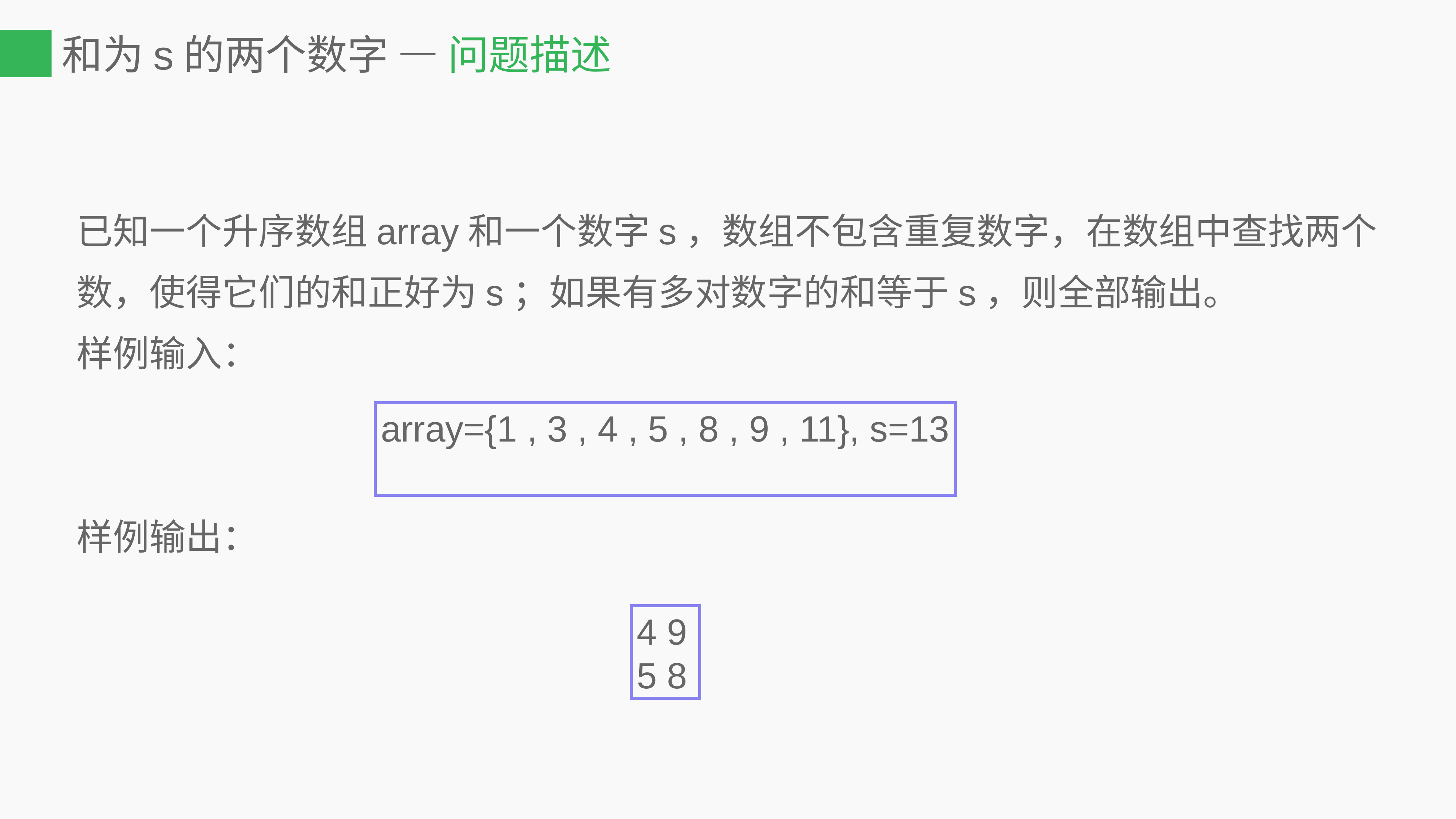

# 和为s的两个数字 — 问题描述
已知一个升序数组array和一个数字s，数组不包含重复数字，在数组中查找两个数，使得它们的和正好为s；如果有多对数字的和等于s，则全部输出。
样例输入：

样例输出：

array={1 , 3 , 4 , 5 , 8 , 9 , 11}, s=13
4 9
5 8